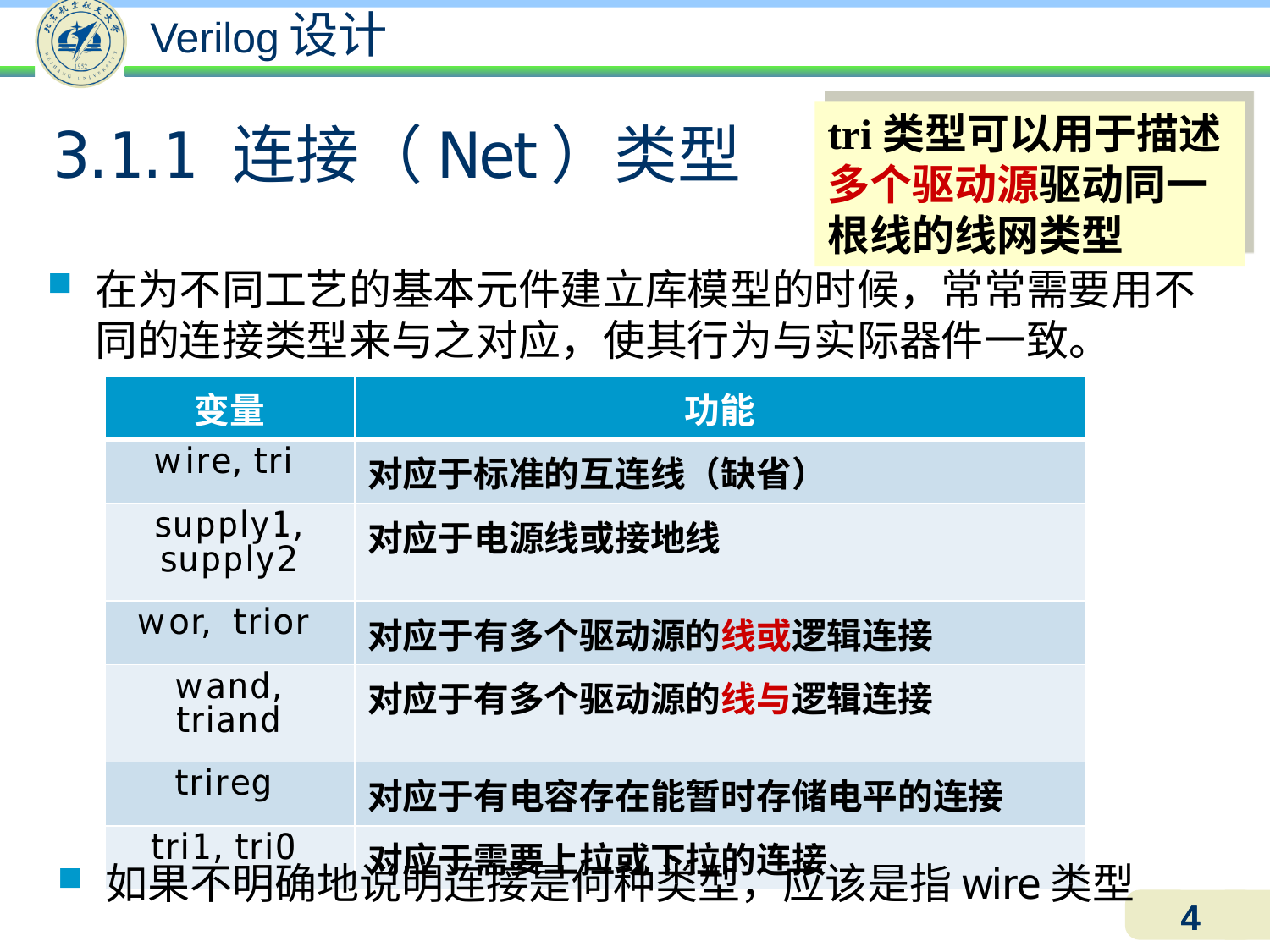

3.1.1 连接（Net）类型
tri类型可以用于描述多个驱动源驱动同一根线的线网类型
在为不同工艺的基本元件建立库模型的时候，常常需要用不同的连接类型来与之对应，使其行为与实际器件一致。
| 变量 | 功能 |
| --- | --- |
| wire, tri | 对应于标准的互连线（缺省） |
| supply1, supply2 | 对应于电源线或接地线 |
| wor, trior | 对应于有多个驱动源的线或逻辑连接 |
| wand, triand | 对应于有多个驱动源的线与逻辑连接 |
| trireg | 对应于有电容存在能暂时存储电平的连接 |
| tri1, tri0 | 对应于需要上拉或下拉的连接 |
如果不明确地说明连接是何种类型，应该是指wire类型
4
4